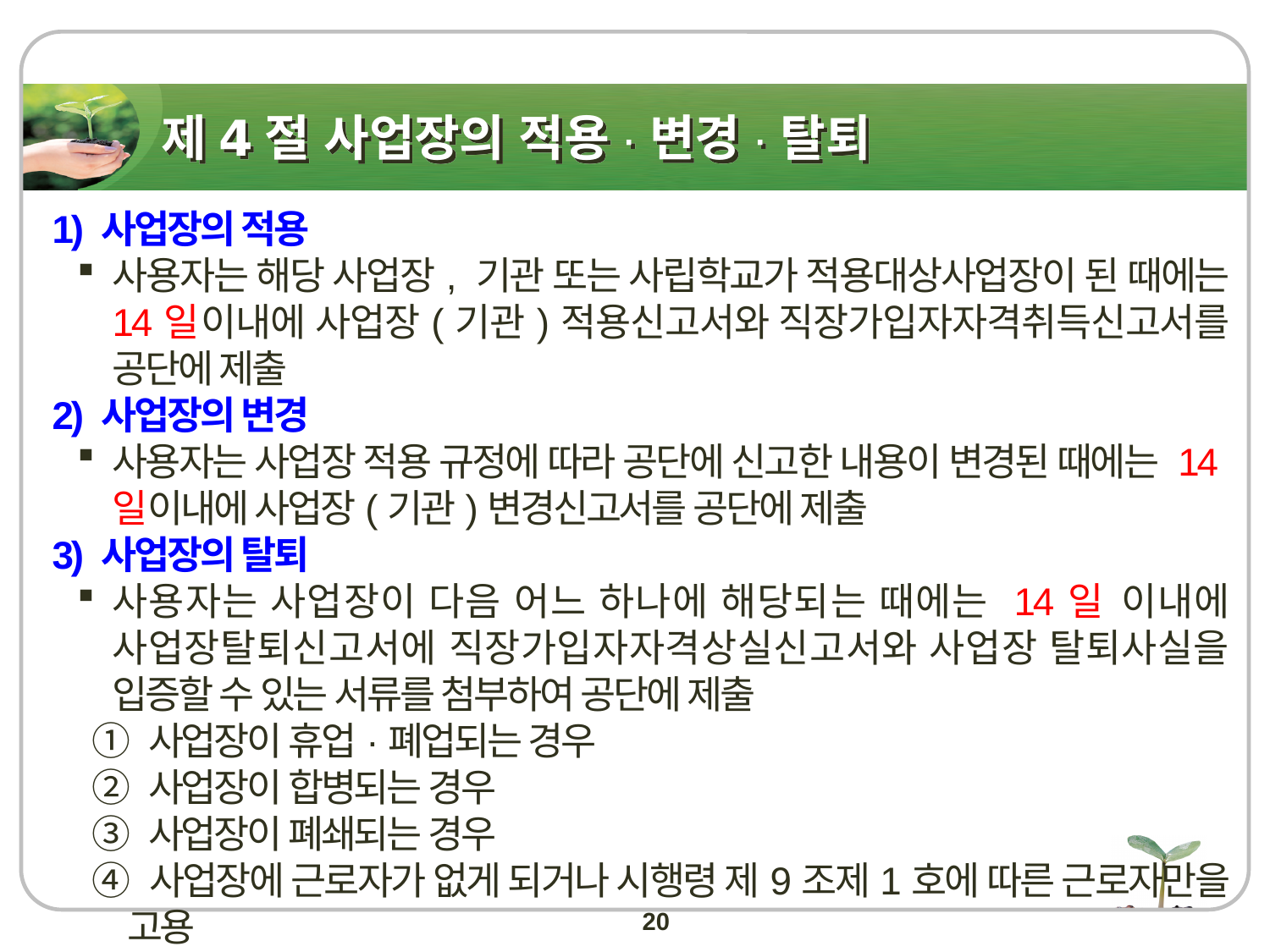

# 제4절 사업장의 적용·변경·탈퇴
1) 사업장의 적용
사용자는 해당 사업장, 기관 또는 사립학교가 적용대상사업장이 된 때에는 14일이내에 사업장(기관)적용신고서와 직장가입자자격취득신고서를 공단에 제출
2) 사업장의 변경
사용자는 사업장 적용 규정에 따라 공단에 신고한 내용이 변경된 때에는 14일이내에 사업장(기관)변경신고서를 공단에 제출
3) 사업장의 탈퇴
사용자는 사업장이 다음 어느 하나에 해당되는 때에는 14일 이내에 사업장탈퇴신고서에 직장가입자자격상실신고서와 사업장 탈퇴사실을 입증할 수 있는 서류를 첨부하여 공단에 제출
① 사업장이 휴업·폐업되는 경우
② 사업장이 합병되는 경우
③ 사업장이 폐쇄되는 경우
④ 사업장에 근로자가 없게 되거나 시행령 제9조제1호에 따른 근로자만을 고용
   하게 되는 때(비상근근로자 또는 1개월동안의 소정근로시간이 60시간 미만인 단시간근로자)
20